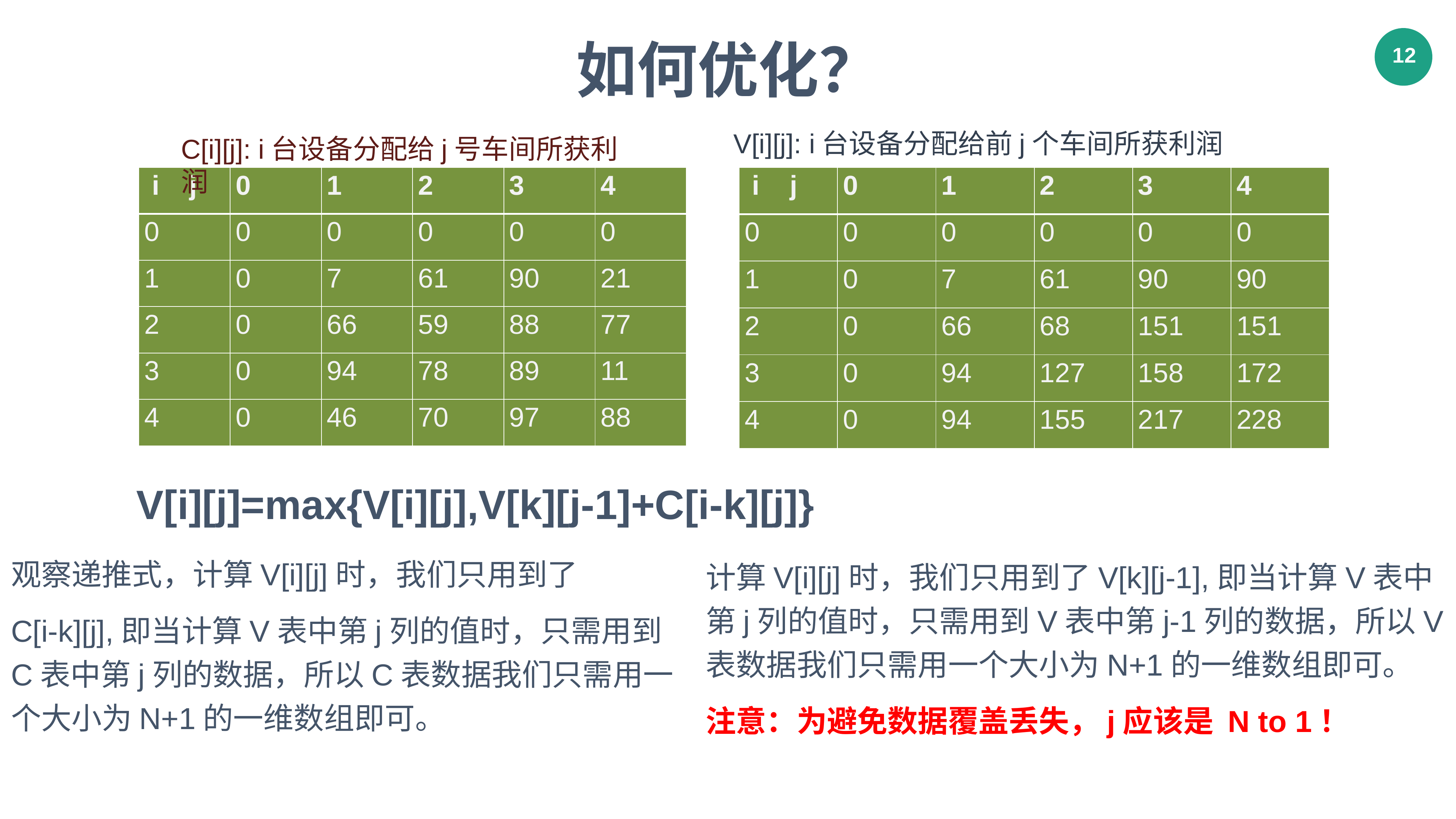

如何优化？
V[i][j]: i台设备分配给前j个车间所获利润
C[i][j]: i台设备分配给j号车间所获利润
| i j | 0 | 1 | 2 | 3 | 4 |
| --- | --- | --- | --- | --- | --- |
| 0 | 0 | 0 | 0 | 0 | 0 |
| 1 | 0 | 7 | 61 | 90 | 21 |
| 2 | 0 | 66 | 59 | 88 | 77 |
| 3 | 0 | 94 | 78 | 89 | 11 |
| 4 | 0 | 46 | 70 | 97 | 88 |
| i j | 0 | 1 | 2 | 3 | 4 |
| --- | --- | --- | --- | --- | --- |
| 0 | 0 | 0 | 0 | 0 | 0 |
| 1 | 0 | 7 | 61 | 90 | 90 |
| 2 | 0 | 66 | 68 | 151 | 151 |
| 3 | 0 | 94 | 127 | 158 | 172 |
| 4 | 0 | 94 | 155 | 217 | 228 |
V[i][j]=max{V[i][j],V[k][j-1]+C[i-k][j]}
观察递推式，计算V[i][j]时，我们只用到了
C[i-k][j],即当计算V表中第j列的值时，只需用到C表中第j列的数据，所以C表数据我们只需用一个大小为N+1的一维数组即可。
计算V[i][j]时，我们只用到了V[k][j-1],即当计算V表中第j列的值时，只需用到V表中第j-1列的数据，所以V表数据我们只需用一个大小为N+1的一维数组即可。
注意：为避免数据覆盖丢失，j应该是 N to 1！